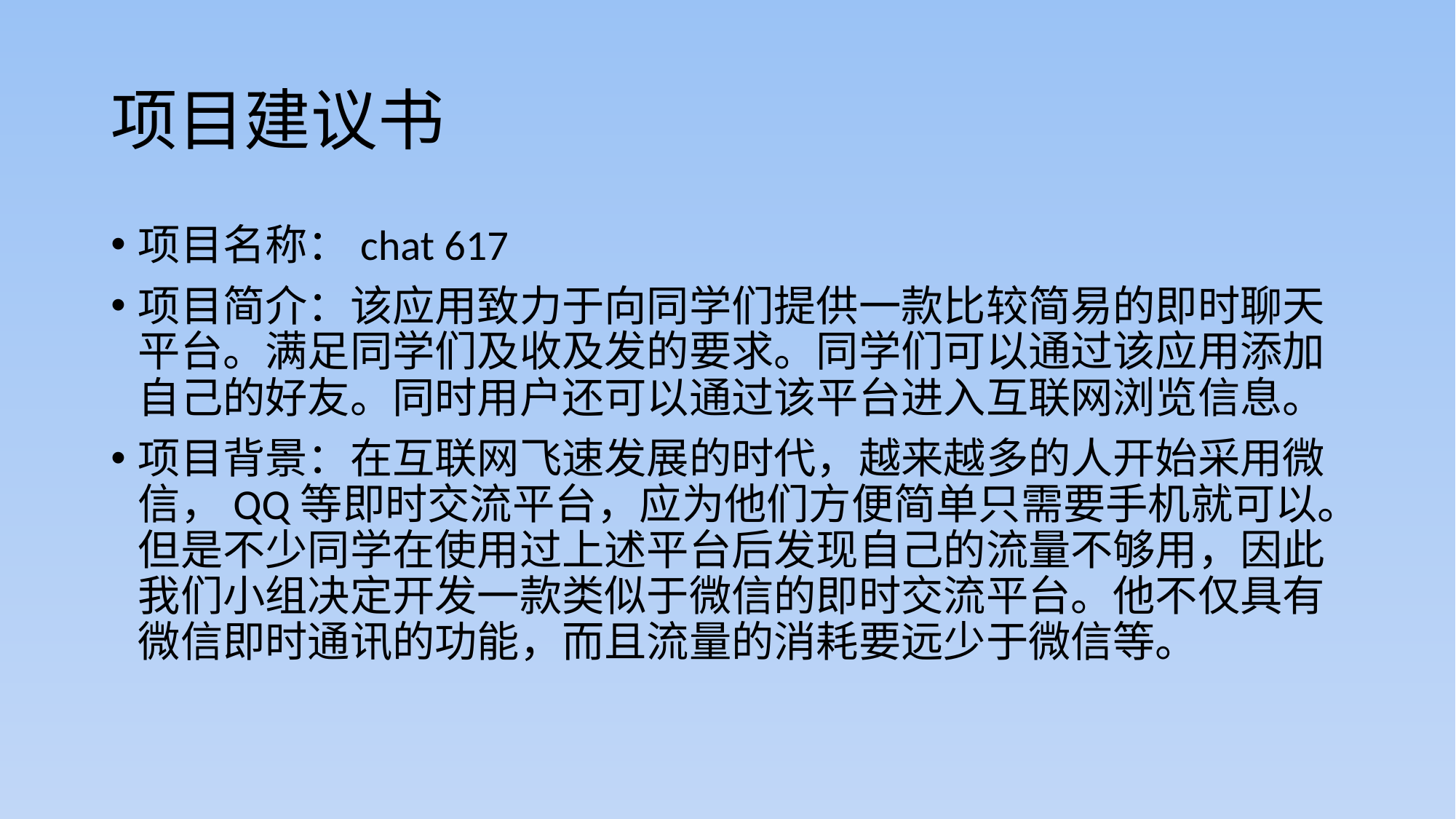

# 项目建议书
项目名称：chat 617
项目简介：该应用致力于向同学们提供一款比较简易的即时聊天平台。满足同学们及收及发的要求。同学们可以通过该应用添加自己的好友。同时用户还可以通过该平台进入互联网浏览信息。
项目背景：在互联网飞速发展的时代，越来越多的人开始采用微信，QQ等即时交流平台，应为他们方便简单只需要手机就可以。但是不少同学在使用过上述平台后发现自己的流量不够用，因此我们小组决定开发一款类似于微信的即时交流平台。他不仅具有微信即时通讯的功能，而且流量的消耗要远少于微信等。